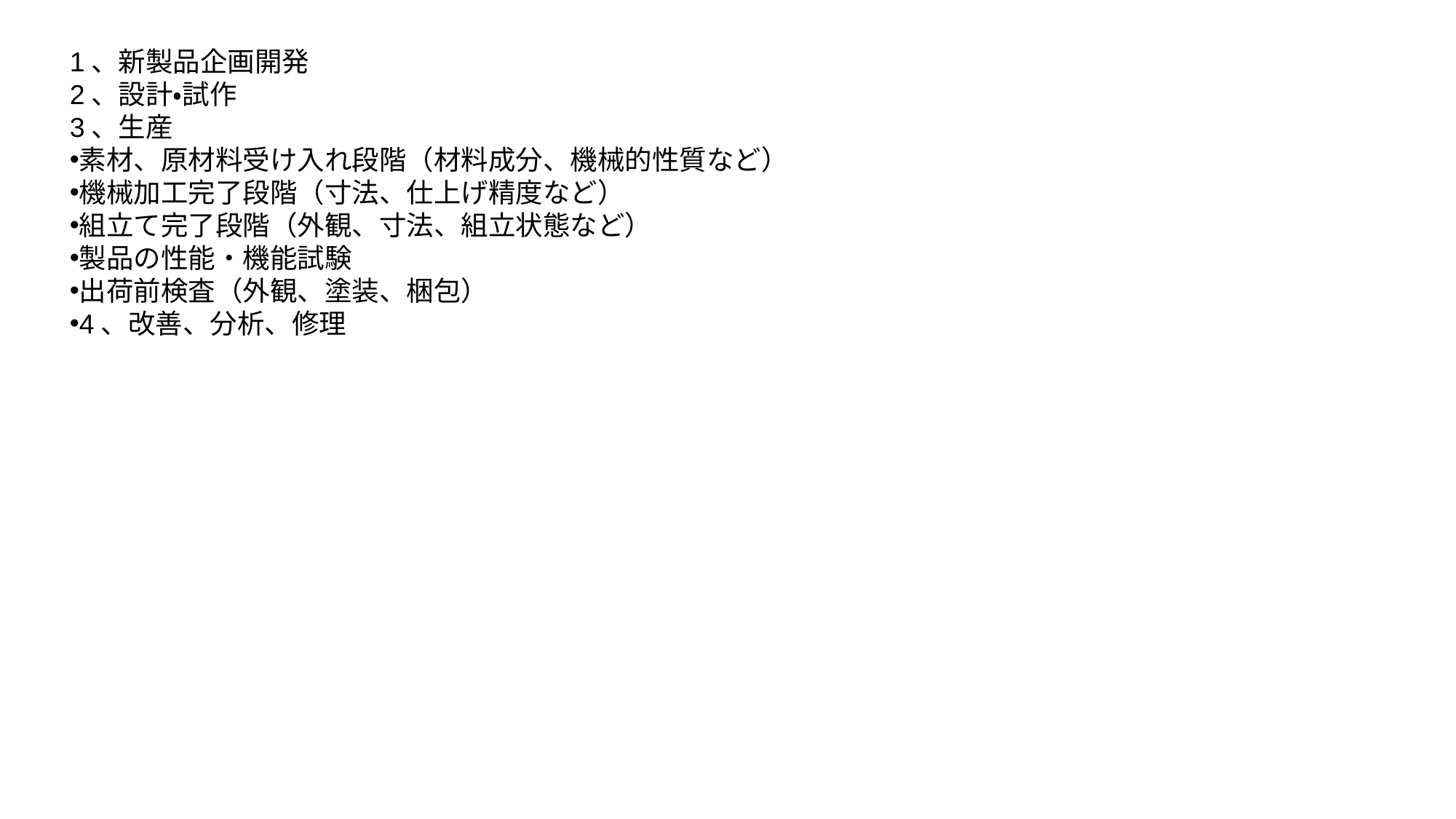

1、新製品企画開発
2、設計・試作
3、生産
素材、原材料受け入れ段階（材料成分、機械的性質など）
機械加工完了段階（寸法、仕上げ精度など）
組立て完了段階（外観、寸法、組立状態など）
製品の性能・機能試験
出荷前検査（外観、塗装、梱包）
4、改善、分析、修理